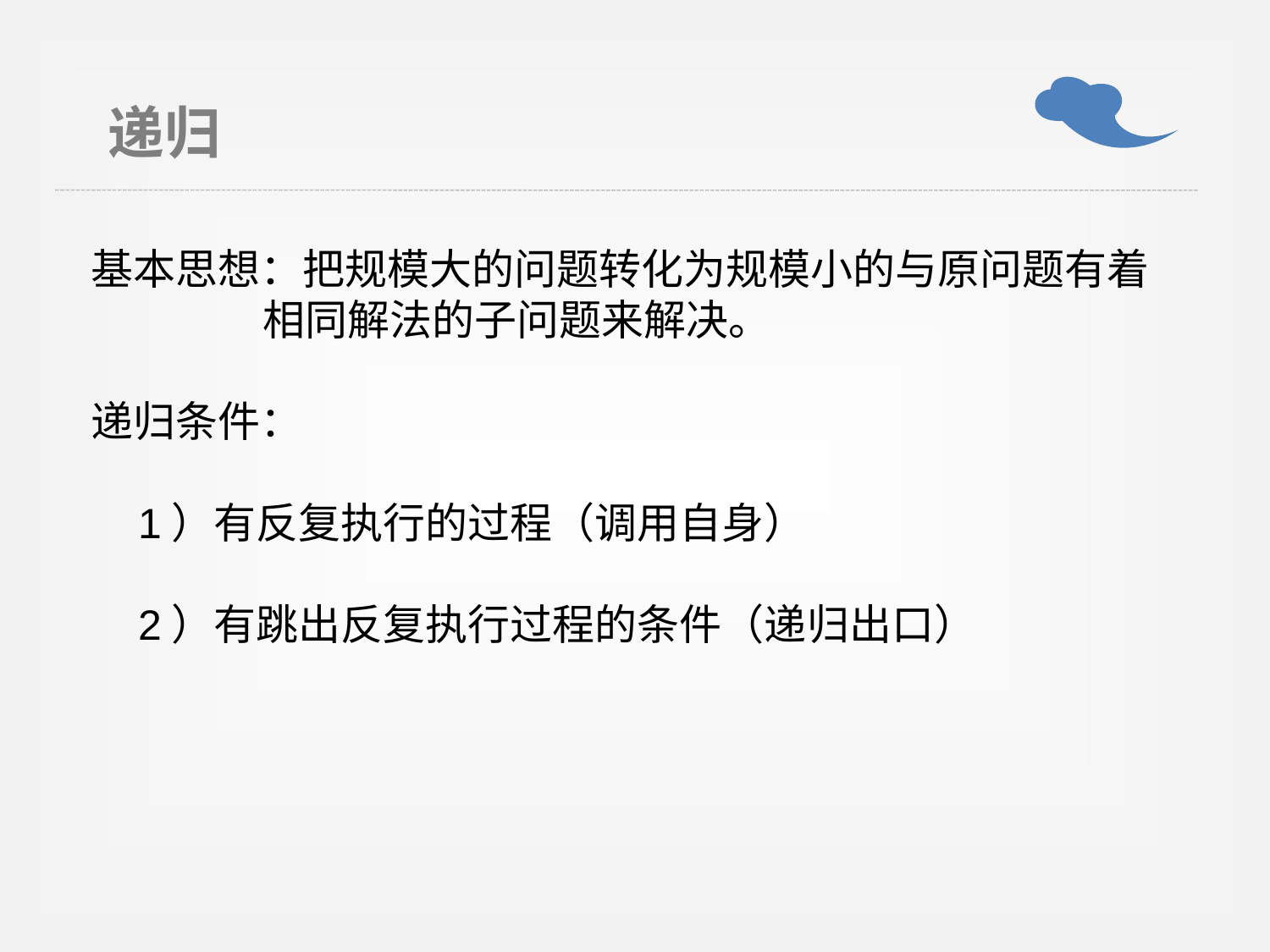

递归

基本思想：把规模大的问题转化为规模小的与原问题有着
                 相同解法的子问题来解决。

递归条件：

    1）有反复执行的过程（调用自身）

    2）有跳出反复执行过程的条件（递归出口）